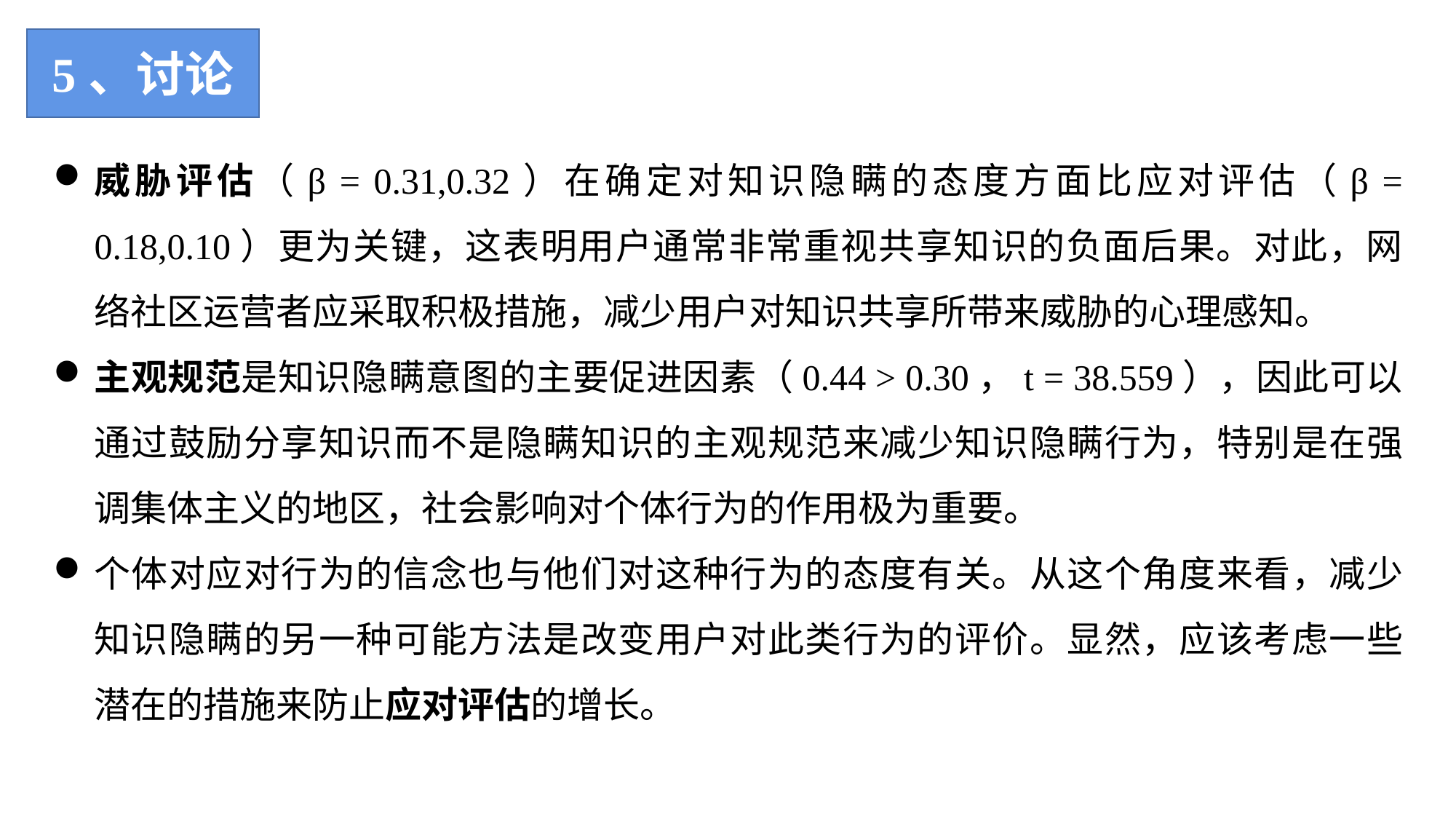

5、讨论
威胁评估（β = 0.31,0.32）在确定对知识隐瞒的态度方面比应对评估（β = 0.18,0.10）更为关键，这表明用户通常非常重视共享知识的负面后果。对此，网络社区运营者应采取积极措施，减少用户对知识共享所带来威胁的心理感知。
主观规范是知识隐瞒意图的主要促进因素（0.44 > 0.30，t = 38.559），因此可以通过鼓励分享知识而不是隐瞒知识的主观规范来减少知识隐瞒行为，特别是在强调集体主义的地区，社会影响对个体行为的作用极为重要。
个体对应对行为的信念也与他们对这种行为的态度有关。从这个角度来看，减少知识隐瞒的另一种可能方法是改变用户对此类行为的评价。显然，应该考虑一些潜在的措施来防止应对评估的增长。